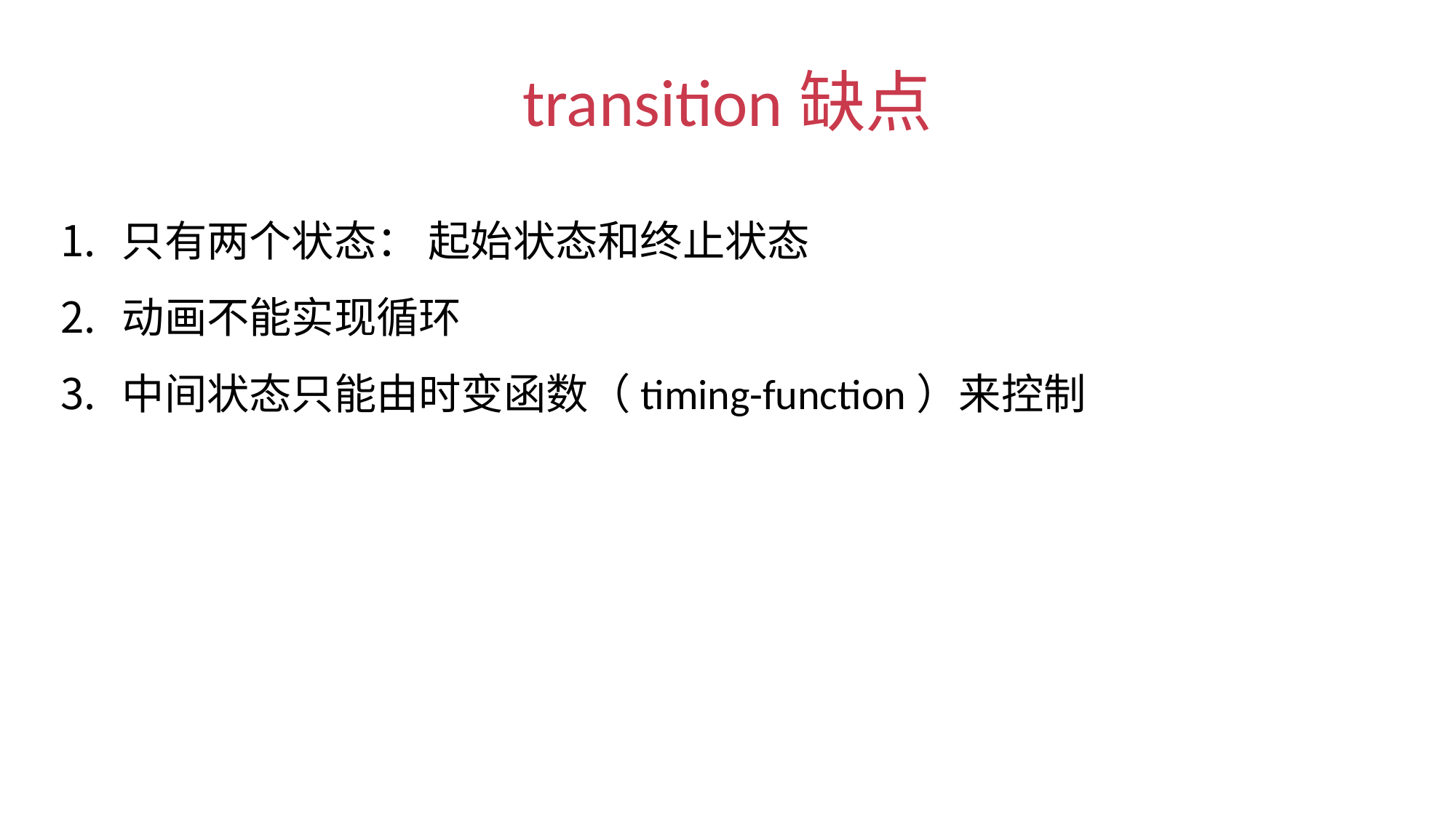

# transition缺点
只有两个状态： 起始状态和终止状态
动画不能实现循环
中间状态只能由时变函数（timing-function）来控制